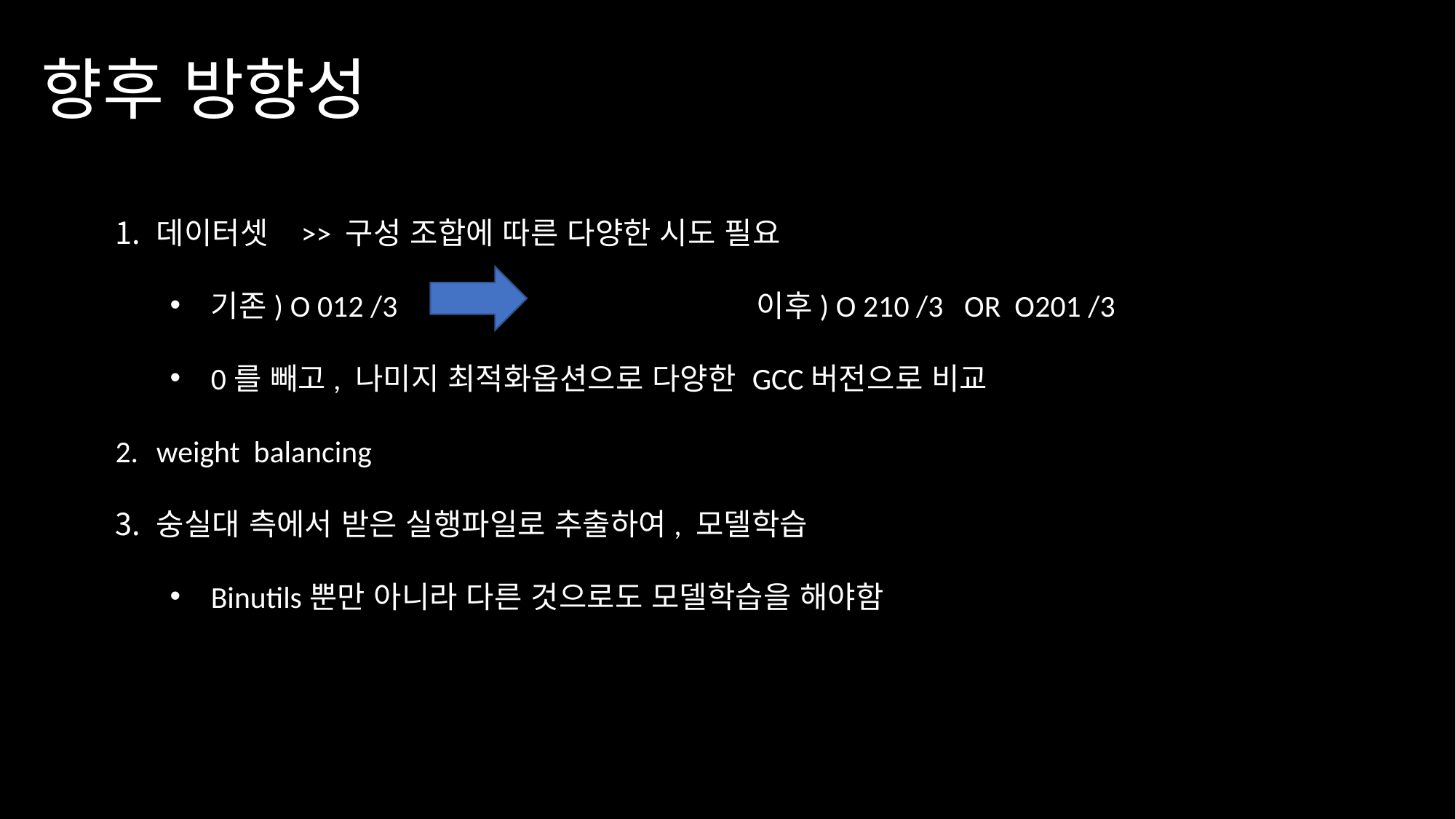

# 향후 방향성
데이터셋   >> 구성 조합에 따른 다양한 시도 필요
기존) O 012 /3  				이후) O 210 /3   OR  O201 /3
0를 빼고, 나미지 최적화옵션으로 다양한 GCC버전으로 비교
weight  balancing
숭실대 측에서 받은 실행파일로 추출하여, 모델학습
Binutils뿐만 아니라 다른 것으로도 모델학습을 해야함